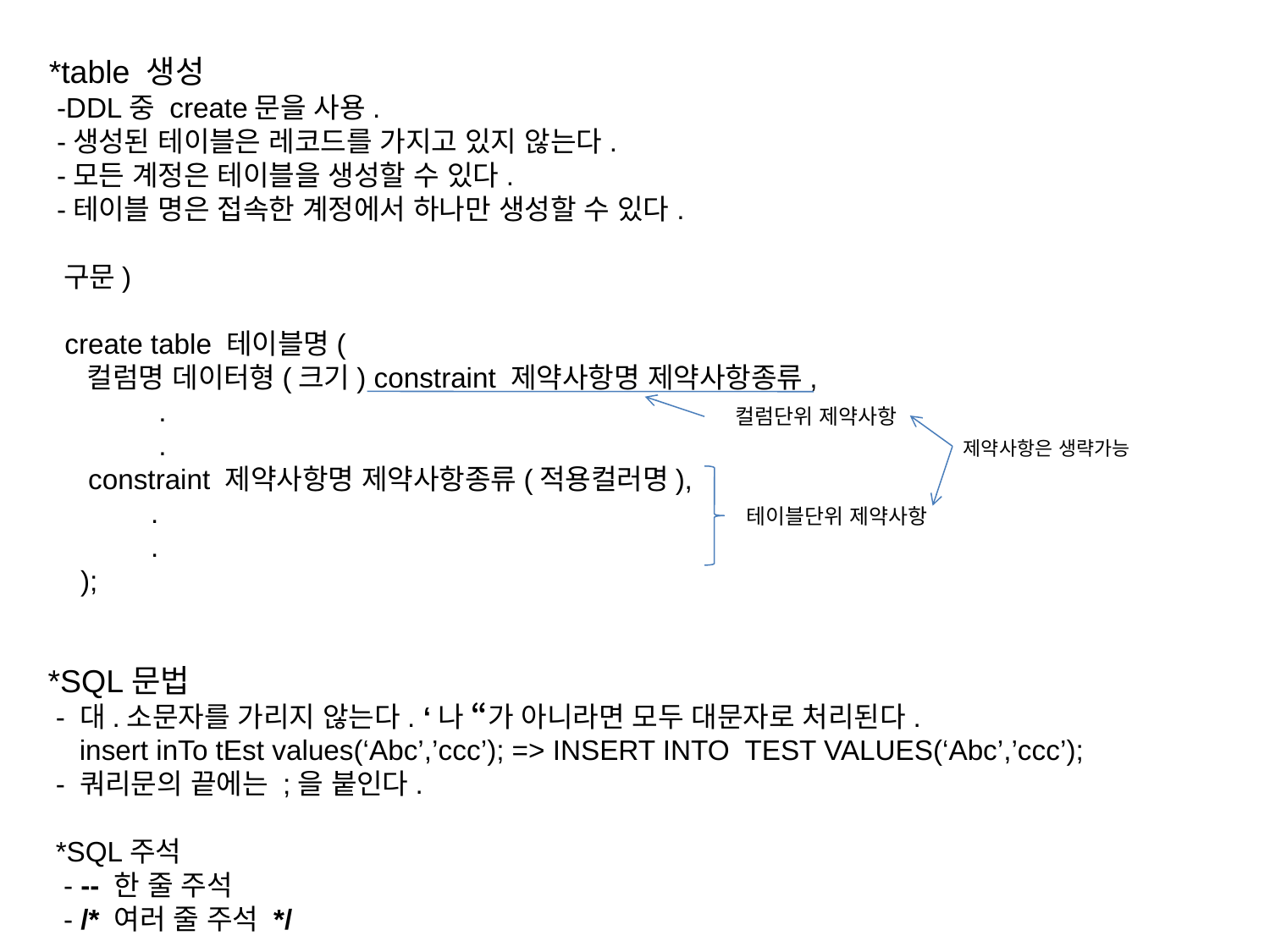

*table 생성
 -DDL중 create문을 사용.
 -생성된 테이블은 레코드를 가지고 있지 않는다.
 -모든 계정은 테이블을 생성할 수 있다.
 -테이블 명은 접속한 계정에서 하나만 생성할 수 있다.

 구문)

  create table 테이블명(
    컬럼명 데이터형(크기) constraint 제약사항명 제약사항종류,
              .
              .
     constraint 제약사항명 제약사항종류(적용컬러명),
             .
             .
    );

컬럼단위 제약사항
제약사항은 생략가능

테이블단위 제약사항
*SQL문법
 - 대.소문자를 가리지 않는다. ‘나 “가 아니라면 모두 대문자로 처리된다.
    insert inTo tEst values(‘Abc’,’ccc’); => INSERT INTO  TEST VALUES(‘Abc’,’ccc’);
 - 쿼리문의 끝에는 ;을 붙인다.

 *SQL주석
  - -- 한 줄 주석
  - /* 여러 줄 주석 */